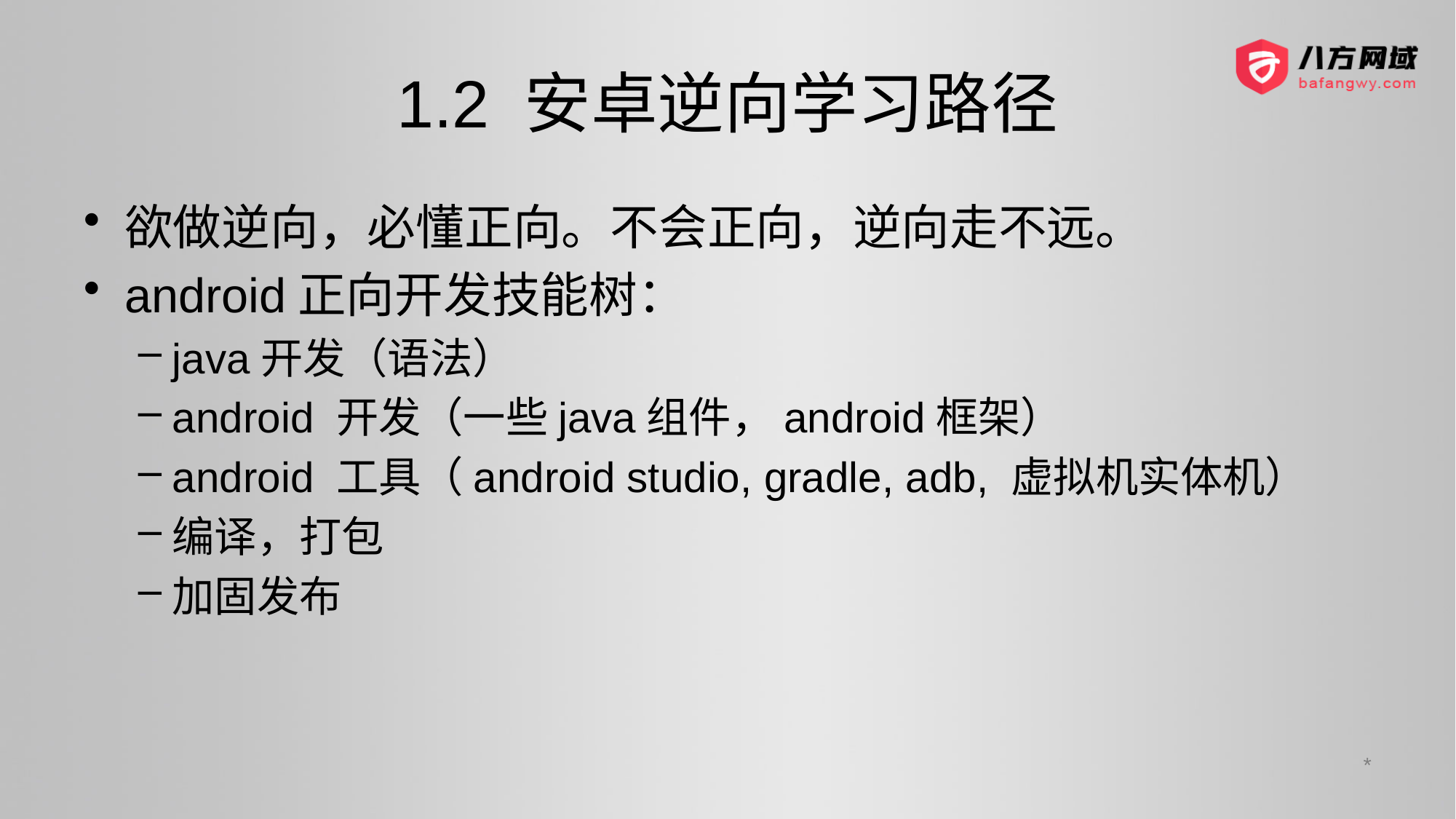

# 1.2 安卓逆向学习路径
欲做逆向，必懂正向。不会正向，逆向走不远。
android正向开发技能树：
java开发（语法）
android 开发（一些java组件，android框架）
android 工具（android studio, gradle, adb, 虚拟机实体机）
编译，打包
加固发布

*